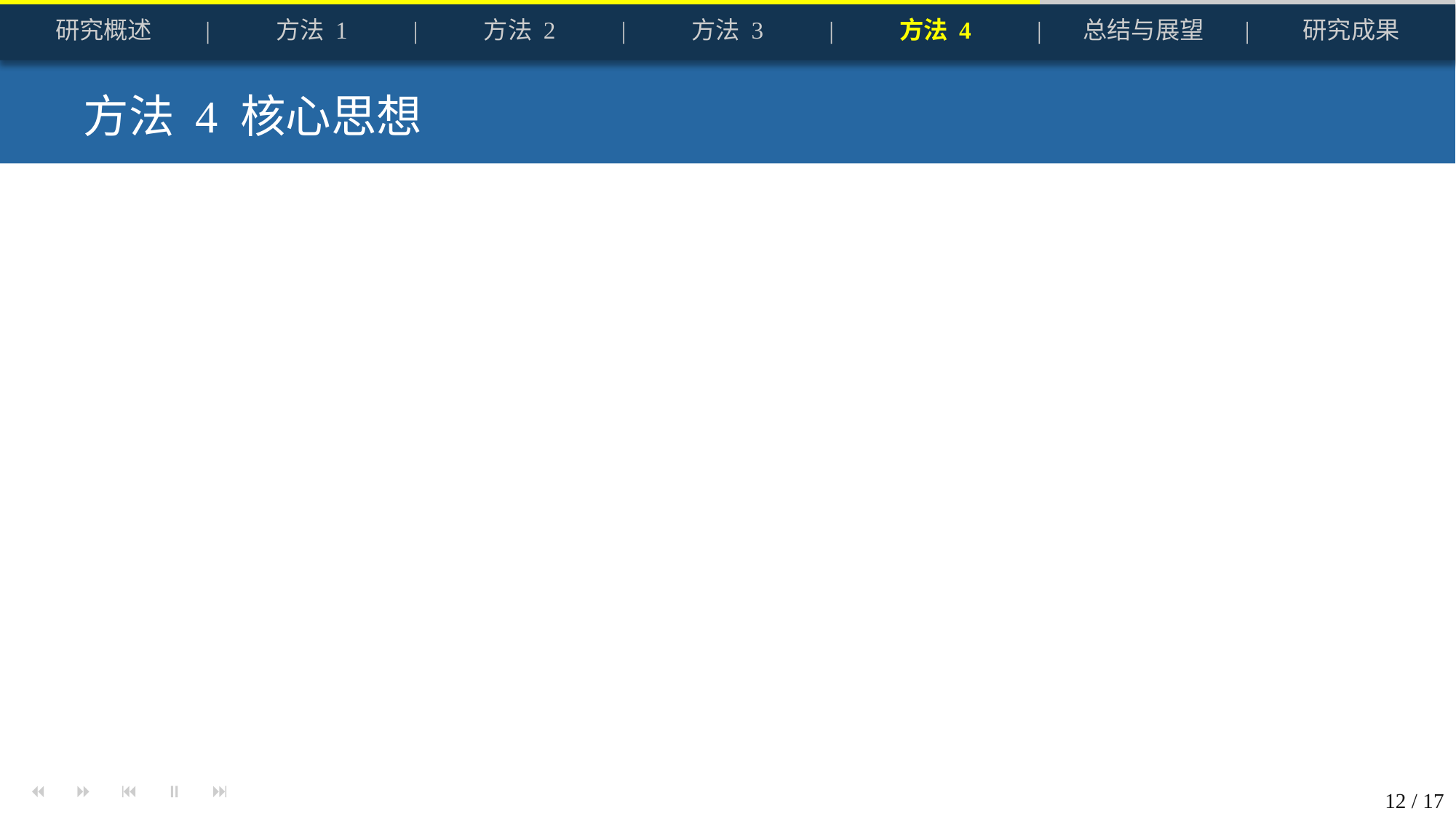

研究概述
|
方法 1
|
方法 2
|
方法 3
|
方法 4
|
总结与展望
|
研究成果
# 方法 4 核心思想

⏪
⏩
⏮
⏸
⏭
12 / 17